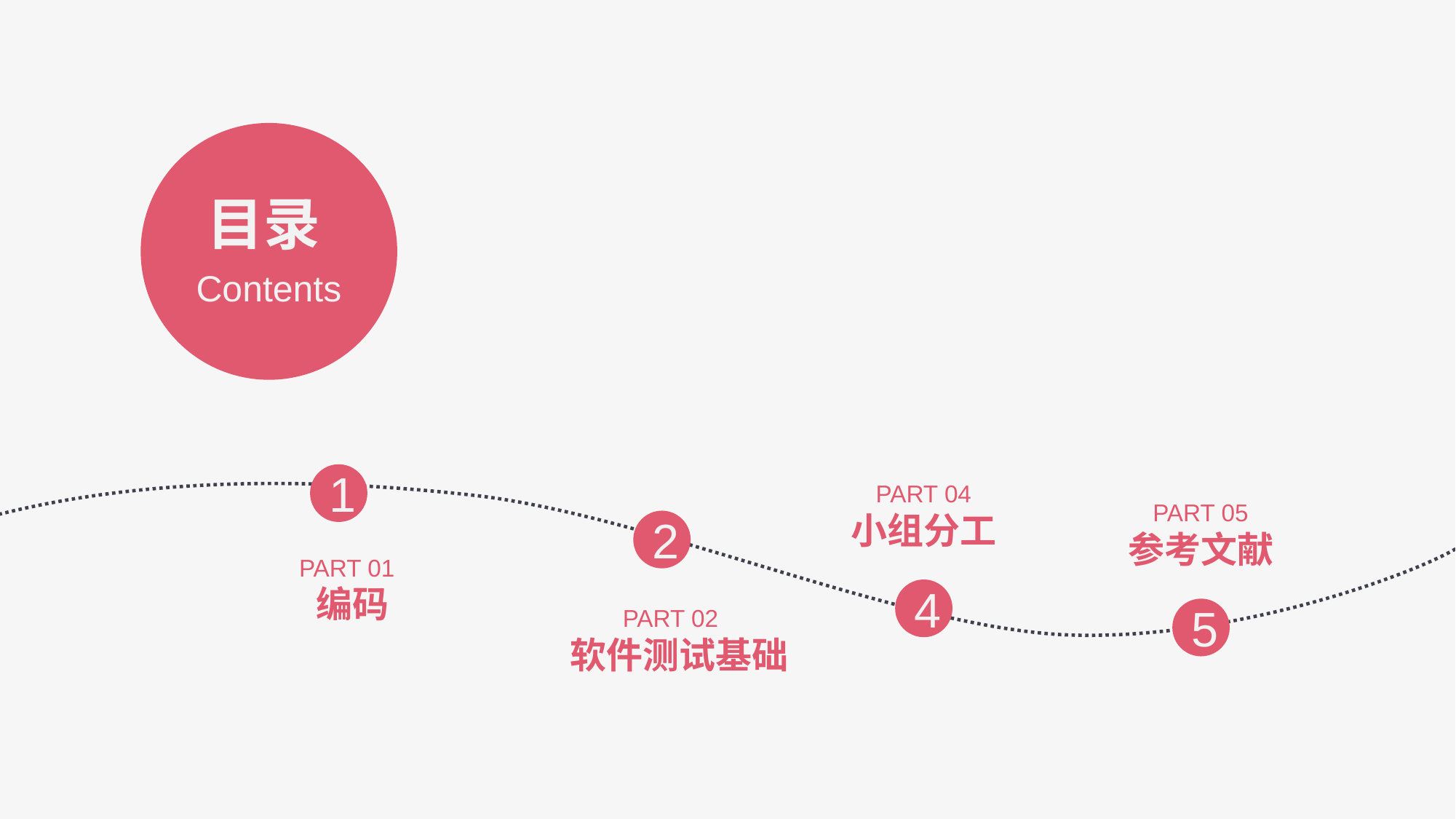

目录
Contents
1
PART 04
小组分工

PART 05
参考文献
2
PART 01
 编码
4
PART 02
 软件测试基础
5
延时符